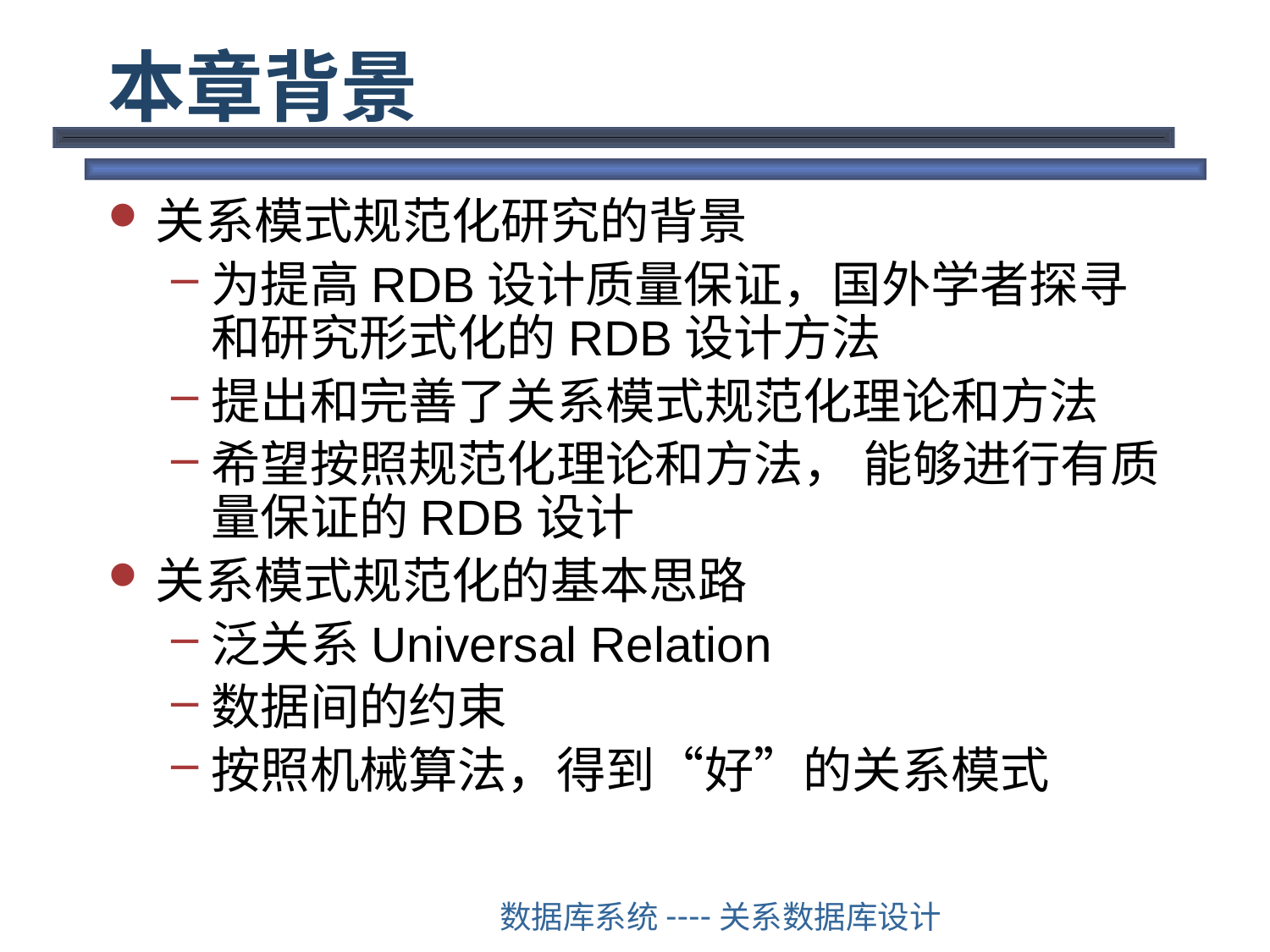

# 本章背景
关系模式规范化研究的背景
为提高RDB设计质量保证，国外学者探寻和研究形式化的RDB设计方法
提出和完善了关系模式规范化理论和方法
希望按照规范化理论和方法， 能够进行有质量保证的RDB设计
关系模式规范化的基本思路
泛关系Universal Relation
数据间的约束
按照机械算法，得到“好”的关系模式
数据库系统----关系数据库设计